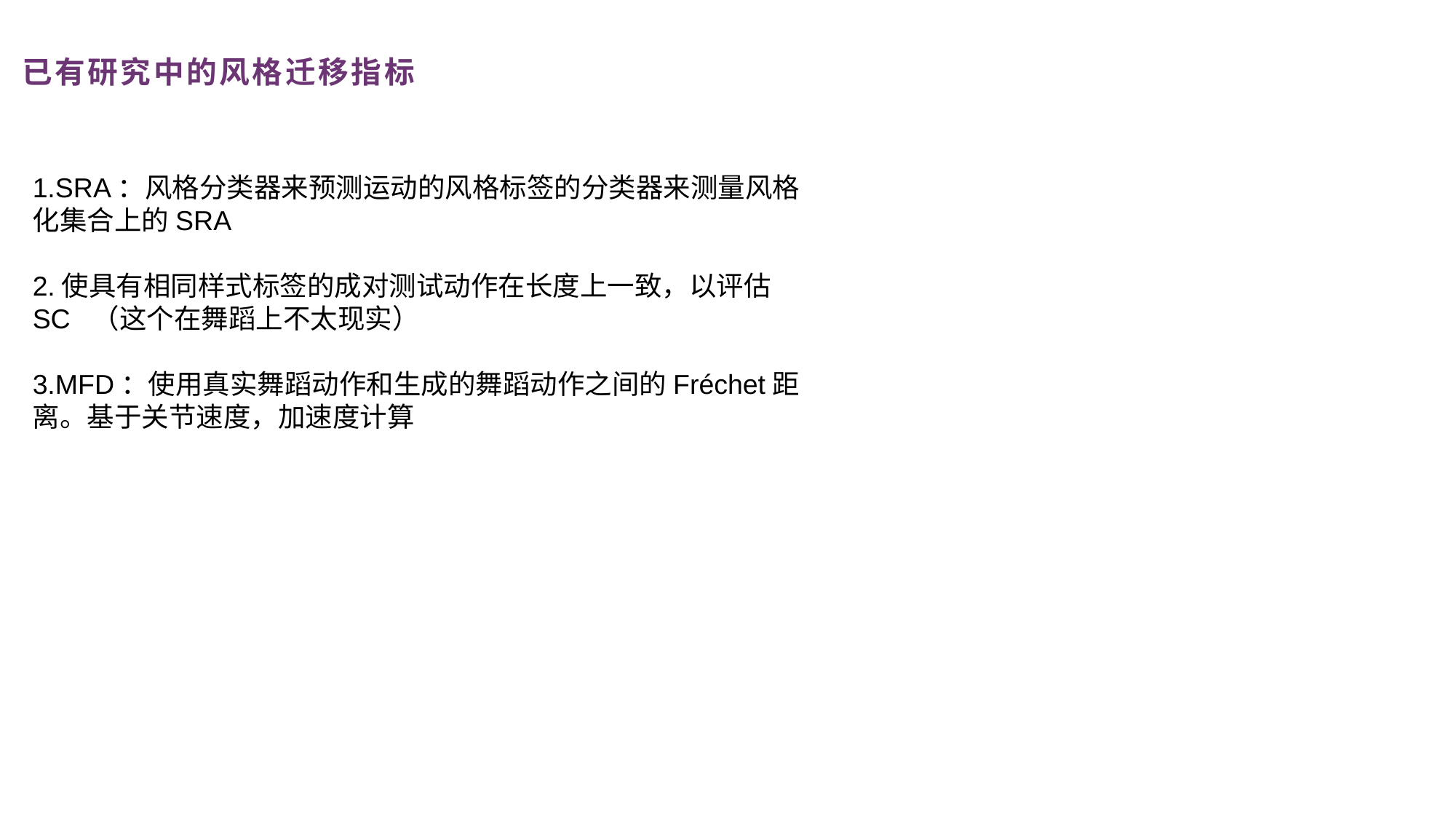

已有研究中的风格迁移指标
1.SRA：风格分类器来预测运动的风格标签的分类器来测量风格化集合上的SRA

2.使具有相同样式标签的成对测试动作在长度上一致，以评估SC  （这个在舞蹈上不太现实）

3.MFD：使用真实舞蹈动作和生成的舞蹈动作之间的Fréchet距离。基于关节速度，加速度计算